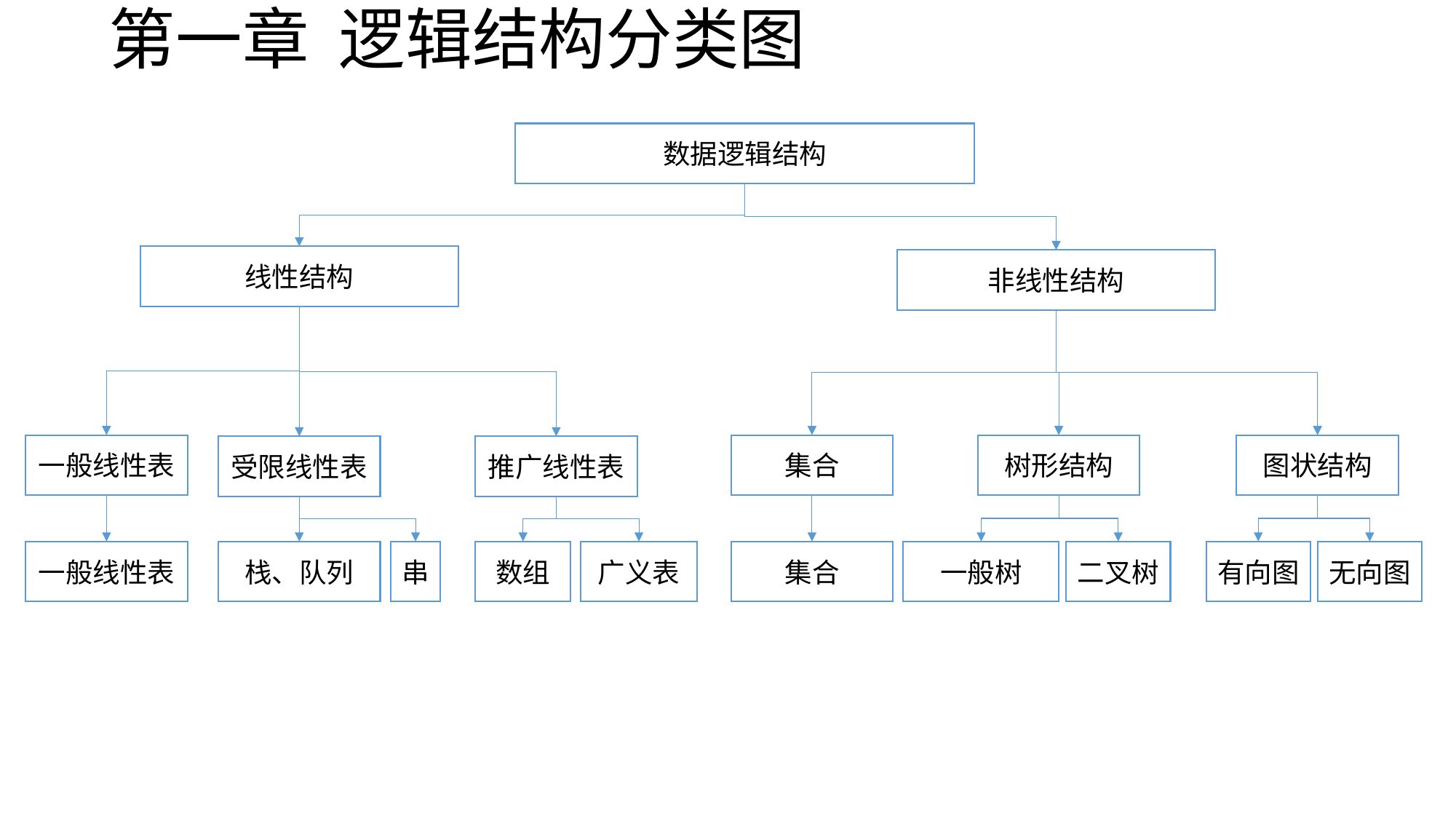

# 第一章  逻辑结构分类图
数据逻辑结构
线性结构
非线性结构
树形结构
图状结构
一般线性表
集合
推广线性表
受限线性表
一般线性表
栈、队列
串
数组
广义表
集合
一般树
二叉树
无向图
有向图